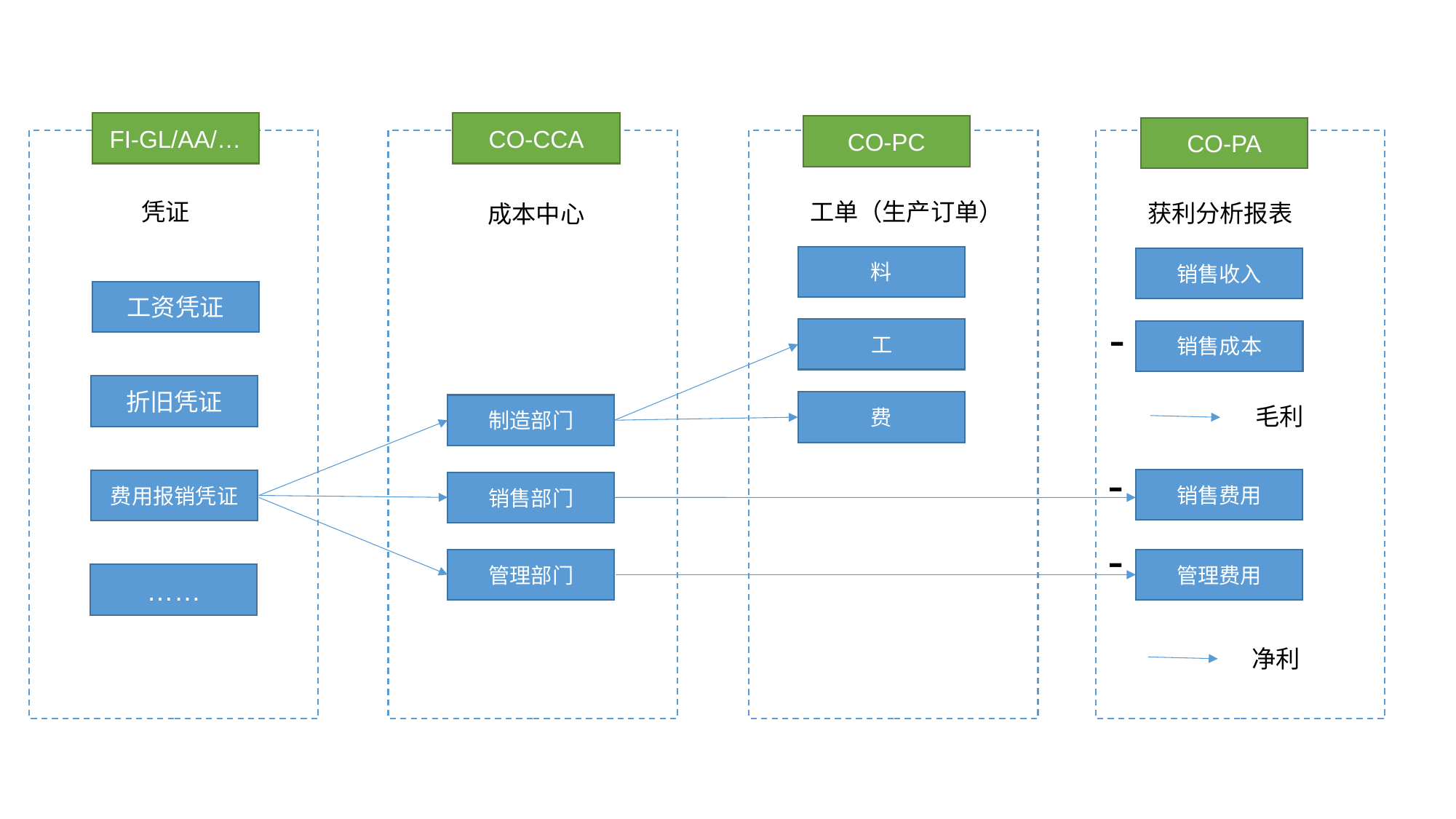

FI-GL/AA/…
CO-CCA
CO-PC
CO-PA

凭证
工单（生产订单）
获利分析报表
成本中心
料
销售收入
工资凭证
-
工
销售成本
折旧凭证
费
制造部门
毛利
-
销售费用
费用报销凭证
销售部门
-
管理费用
管理部门
……
净利